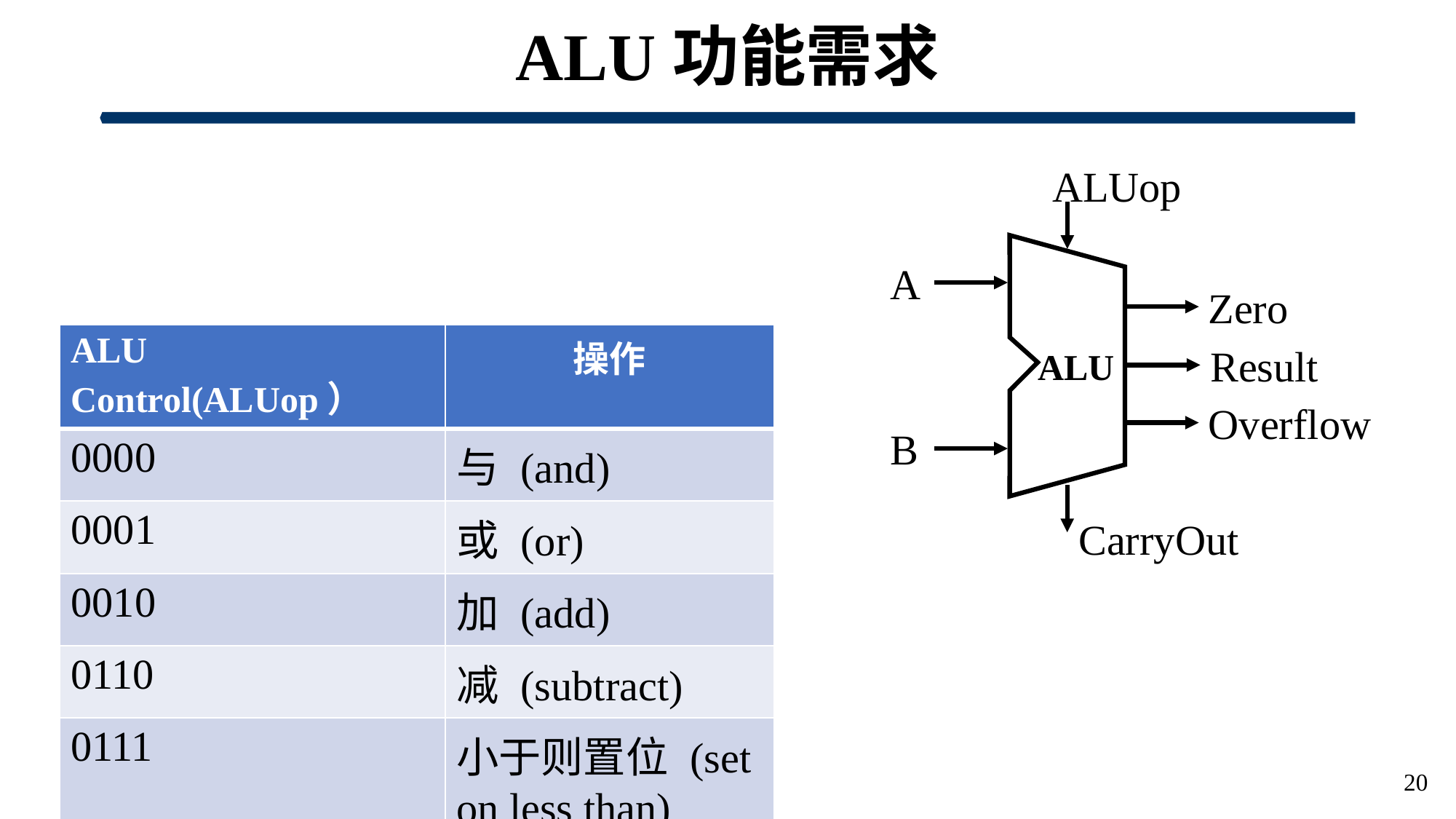

# ALU功能需求
ALUop
A
  ALU
Result
B
Zero
Overflow
CarryOut
| ALU Control(ALUop） | 操作 |
| --- | --- |
| 0000 | 与 (and) |
| 0001 | 或 (or) |
| 0010 | 加 (add) |
| 0110 | 减 (subtract) |
| 0111 | 小于则置位 (set on less than) |
| 1100 | 或非 (nor) |
20